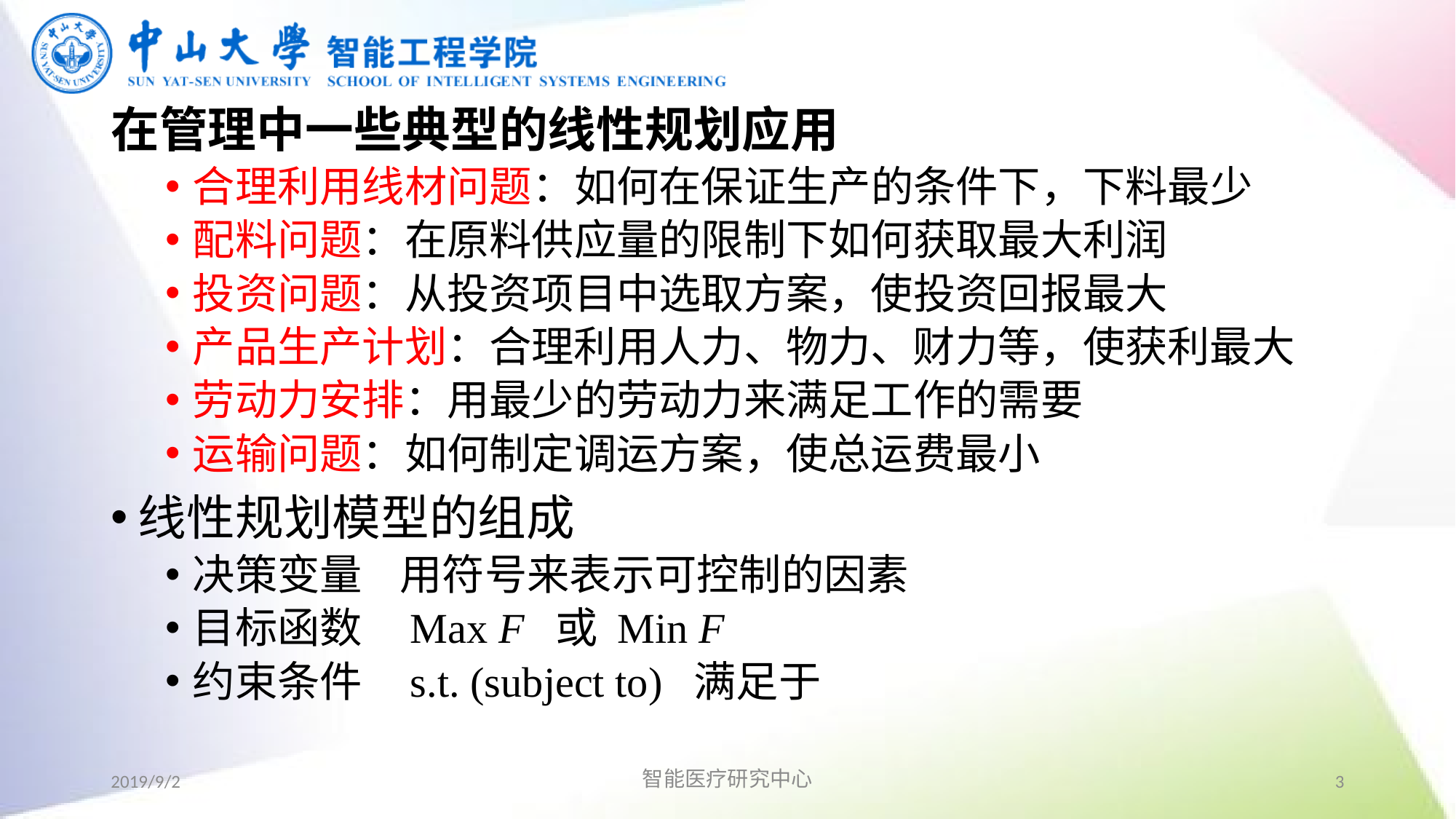

在管理中一些典型的线性规划应用
合理利用线材问题：如何在保证生产的条件下，下料最少
配料问题：在原料供应量的限制下如何获取最大利润
投资问题：从投资项目中选取方案，使投资回报最大
产品生产计划：合理利用人力、物力、财力等，使获利最大
劳动力安排：用最少的劳动力来满足工作的需要
运输问题：如何制定调运方案，使总运费最小
线性规划模型的组成
决策变量    用符号来表示可控制的因素
目标函数    Max F  或 Min F
约束条件    s.t. (subject to)  满足于

2019/9/2
智能医疗研究中心
3